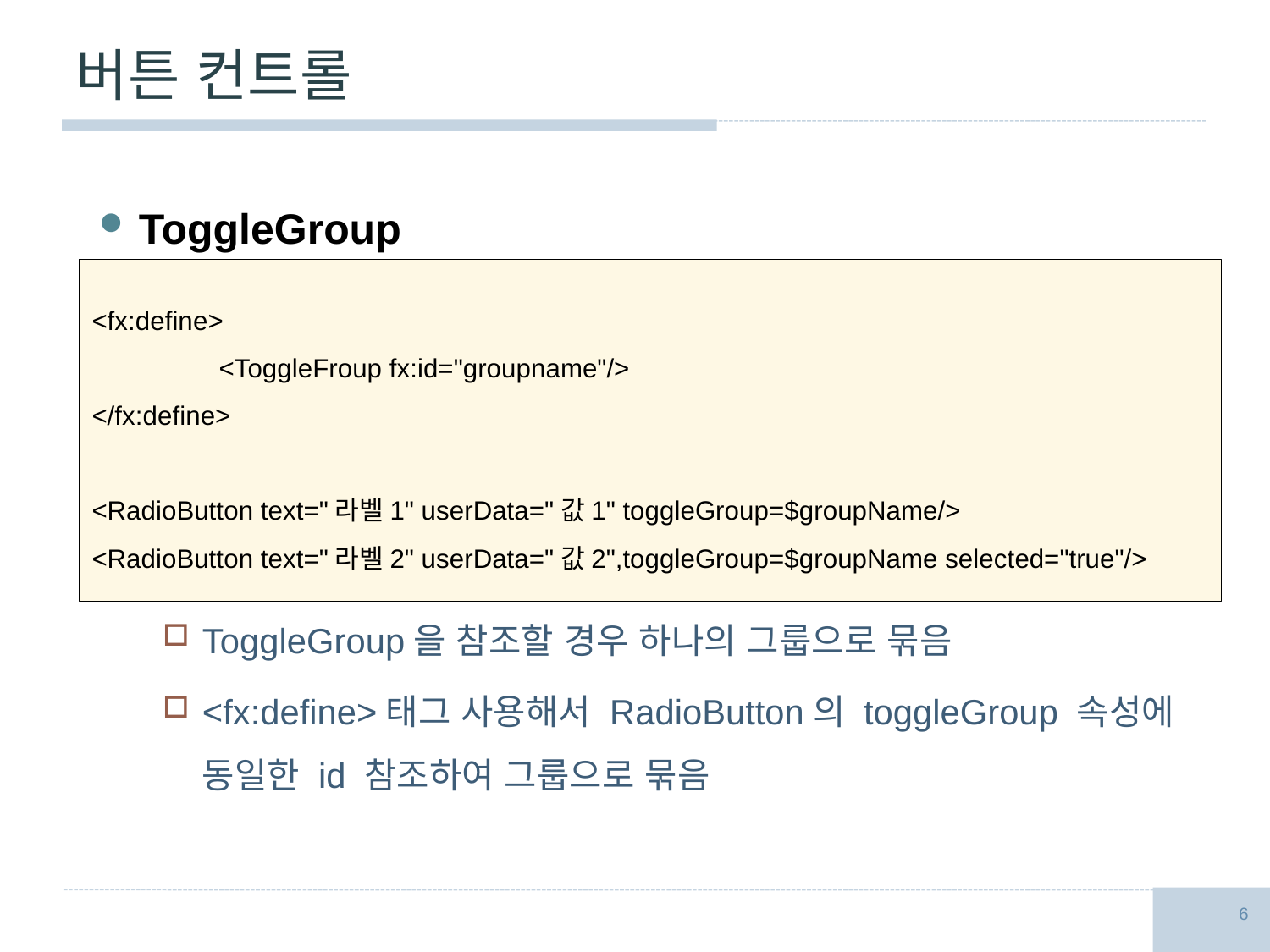

# 버튼 컨트롤
ToggleGroup

ToggleGroup을 참조할 경우 하나의 그룹으로 묶음
<fx:define>태그 사용해서 RadioButton의 toggleGroup 속성에 동일한 id 참조하여 그룹으로 묶음

<fx:define>
	<ToggleFroup fx:id="groupname"/>
</fx:define>

<RadioButton text="라벨1" userData="값1" toggleGroup=$groupName/>
<RadioButton text="라벨2" userData="값2",toggleGroup=$groupName selected="true"/>